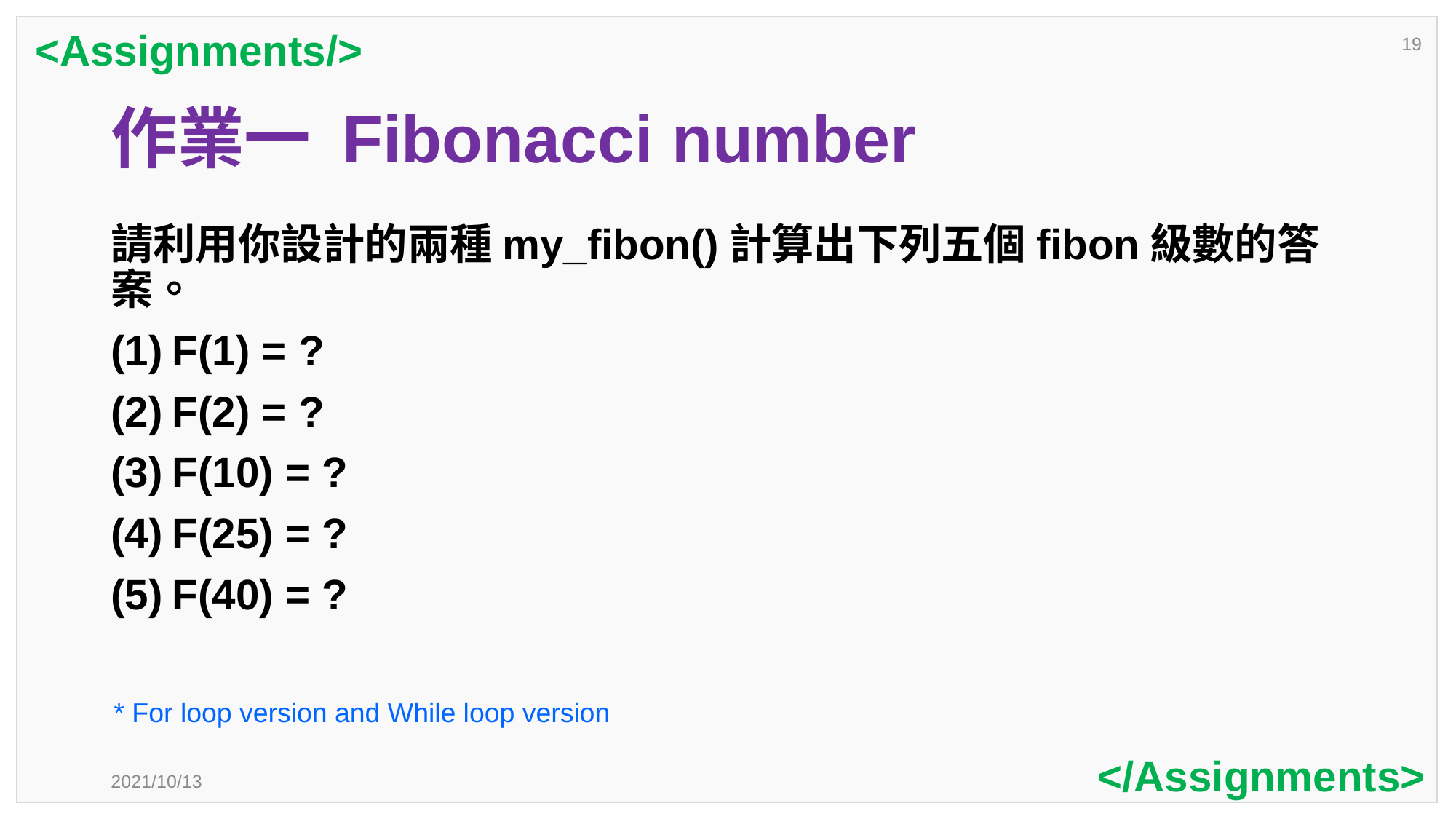

<Assignments/>
19
# 作業一 Fibonacci number
請利用你設計的兩種my_fibon()計算出下列五個fibon級數的答案。
F(1) = ?
F(2) = ?
F(10) = ?
F(25) = ?
F(40) = ?
* For loop version and While loop version
</Assignments>
2021/10/13